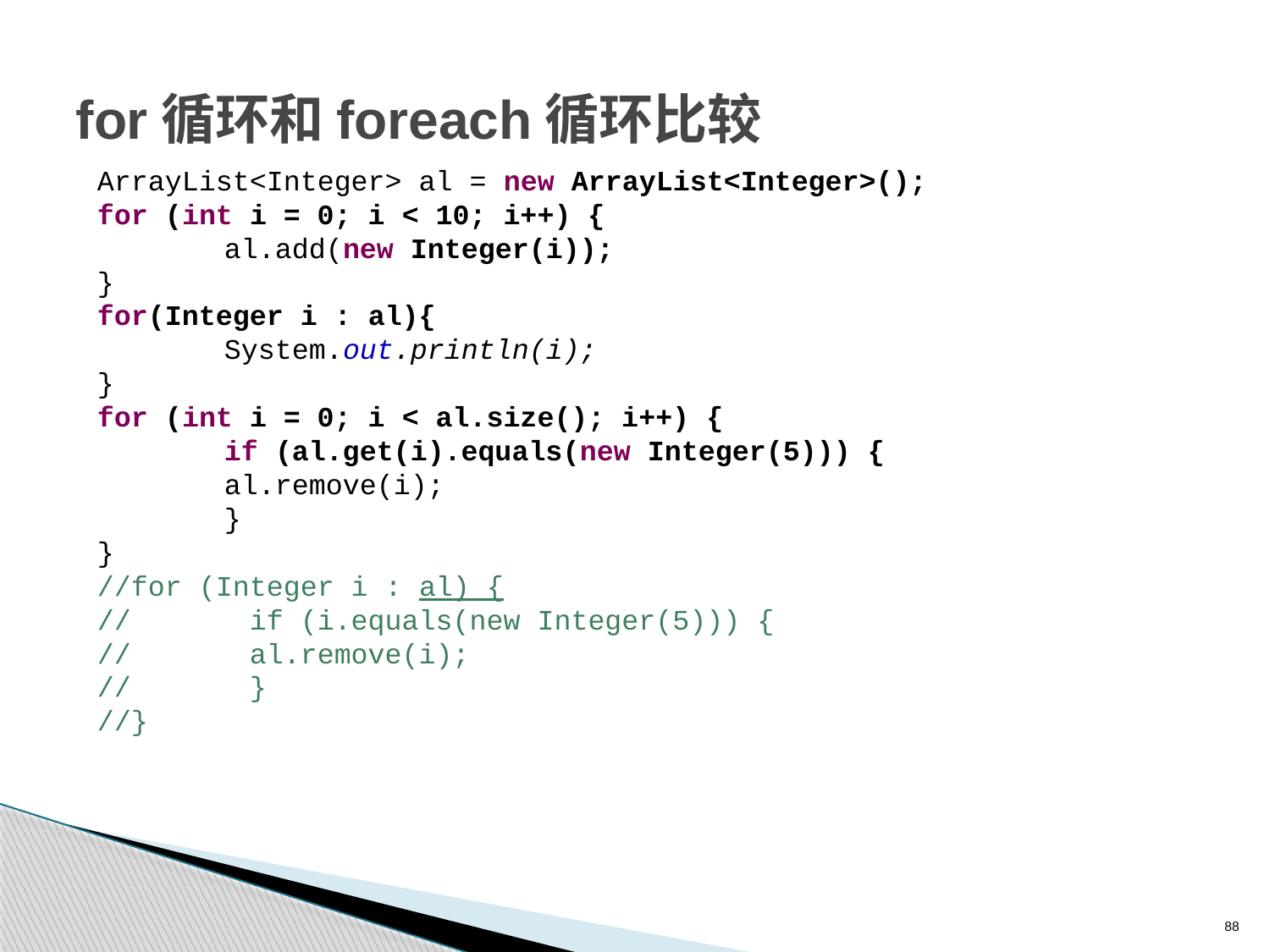

# for循环和foreach循环比较
ArrayList<Integer> al = new ArrayList<Integer>();
for (int i = 0; i < 10; i++) {
	al.add(new Integer(i));
}
for(Integer i : al){
	System.out.println(i);
}
for (int i = 0; i < al.size(); i++) {
	if (al.get(i).equals(new Integer(5))) {
	al.remove(i);
	}
}
//for (Integer i : al) {
//       if (i.equals(new Integer(5))) {
//       al.remove(i);
//       }
//}
88